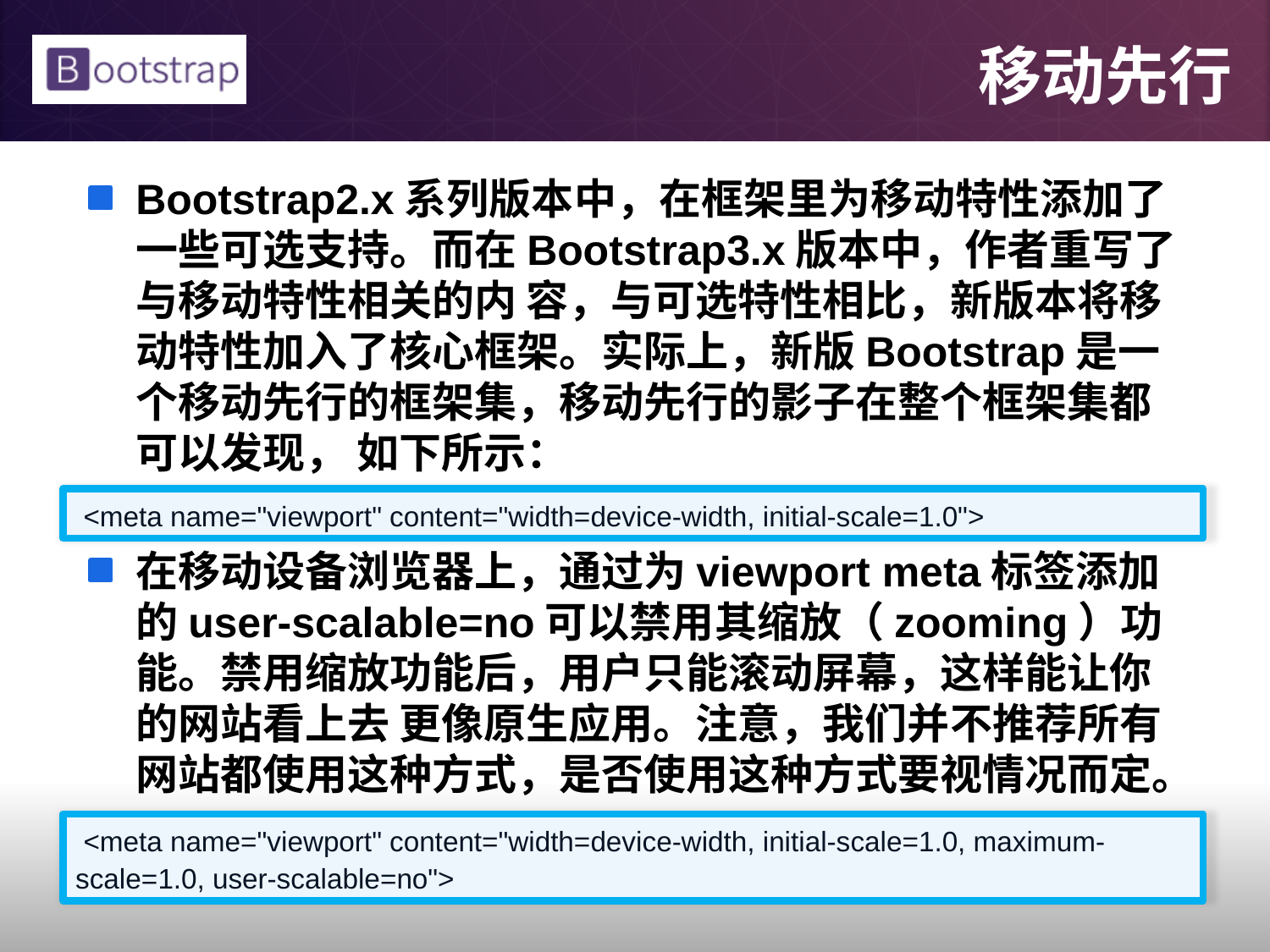

# 移动先行
Bootstrap2.x系列版本中，在框架里为移动特性添加了一些可选支持。而在Bootstrap3.x版本中，作者重写了与移动特性相关的内 容，与可选特性相比，新版本将移动特性加入了核心框架。实际上，新版Bootstrap是一个移动先行的框架集，移动先行的影子在整个框架集都可以发现， 如下所示：

在移动设备浏览器上，通过为viewport meta标签添加的user-scalable=no可以禁用其缩放（zooming）功能。禁用缩放功能后，用户只能滚动屏幕，这样能让你的网站看上去 更像原生应用。注意，我们并不推荐所有网站都使用这种方式，是否使用这种方式要视情况而定。
 <meta name="viewport" content="width=device-width, initial-scale=1.0">
 <meta name="viewport" content="width=device-width, initial-scale=1.0, maximum-scale=1.0, user-scalable=no">